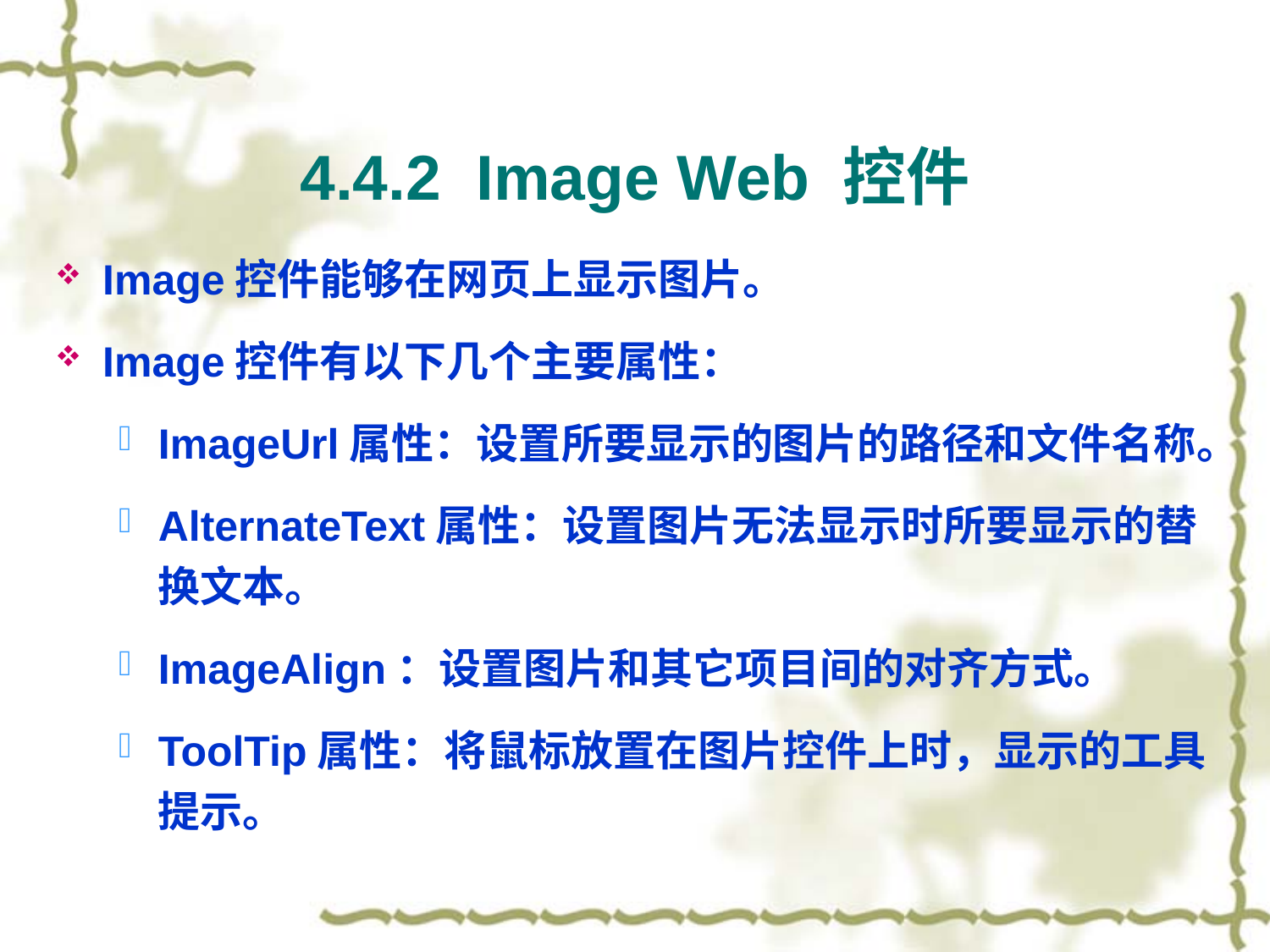

# 4.4.2  Image Web 控件
Image控件能够在网页上显示图片。
Image控件有以下几个主要属性：
ImageUrl属性：设置所要显示的图片的路径和文件名称。
AlternateText属性：设置图片无法显示时所要显示的替换文本。
ImageAlign：设置图片和其它项目间的对齐方式。
ToolTip属性：将鼠标放置在图片控件上时，显示的工具提示。